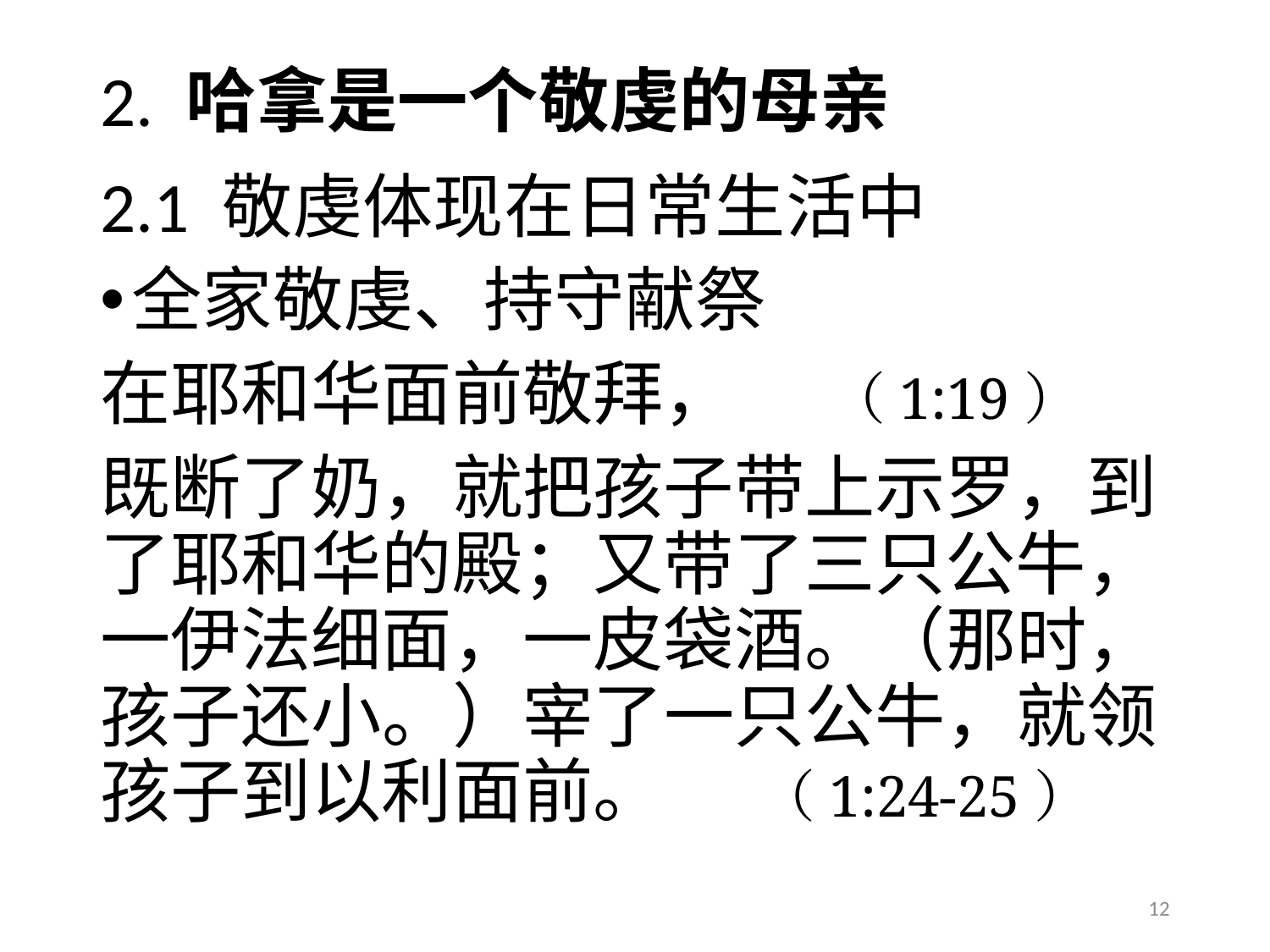

# 2. 哈拿是一个敬虔的母亲
2.1 敬虔体现在日常生活中
全家敬虔、持守献祭
在耶和华面前敬拜，      （1:19）
既断了奶，就把孩子带上示罗，到了耶和华的殿；又带了三只公牛，一伊法细面，一皮袋酒。（那时，孩子还小。）宰了一只公牛，就领孩子到以利面前。      （1:24-25）
12